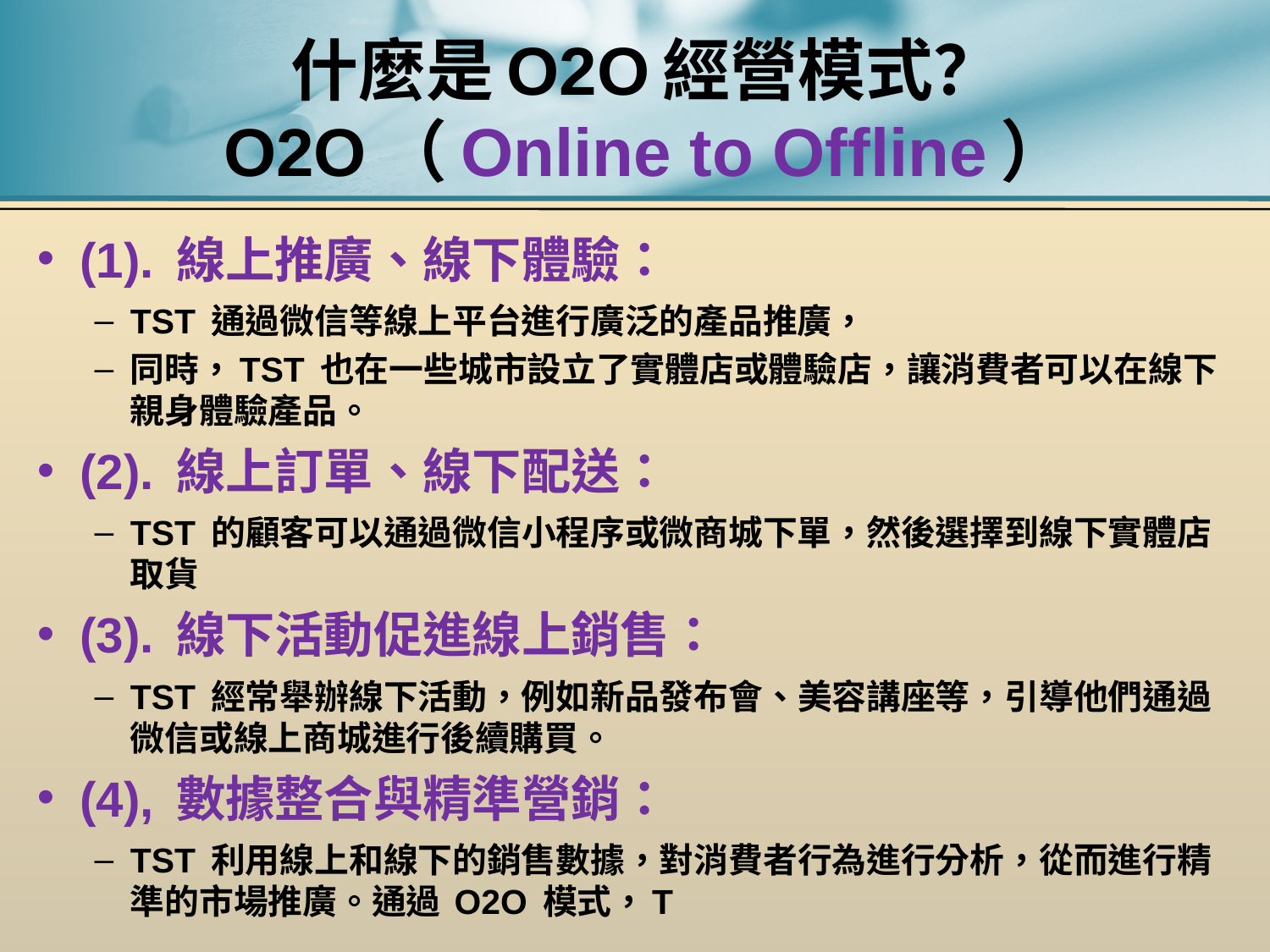

# 什麼是O2O經營模式？ O2O（Online to Offline）
(1). 線上推廣、線下體驗：
TST 通過微信等線上平台進行廣泛的產品推廣，
同時，TST 也在一些城市設立了實體店或體驗店，讓消費者可以在線下親身體驗產品。
(2). 線上訂單、線下配送：
TST 的顧客可以通過微信小程序或微商城下單，然後選擇到線下實體店取貨
(3). 線下活動促進線上銷售：
TST 經常舉辦線下活動，例如新品發布會、美容講座等，引導他們通過微信或線上商城進行後續購買。
(4), 數據整合與精準營銷：
TST 利用線上和線下的銷售數據，對消費者行為進行分析，從而進行精準的市場推廣。通過 O2O 模式，T